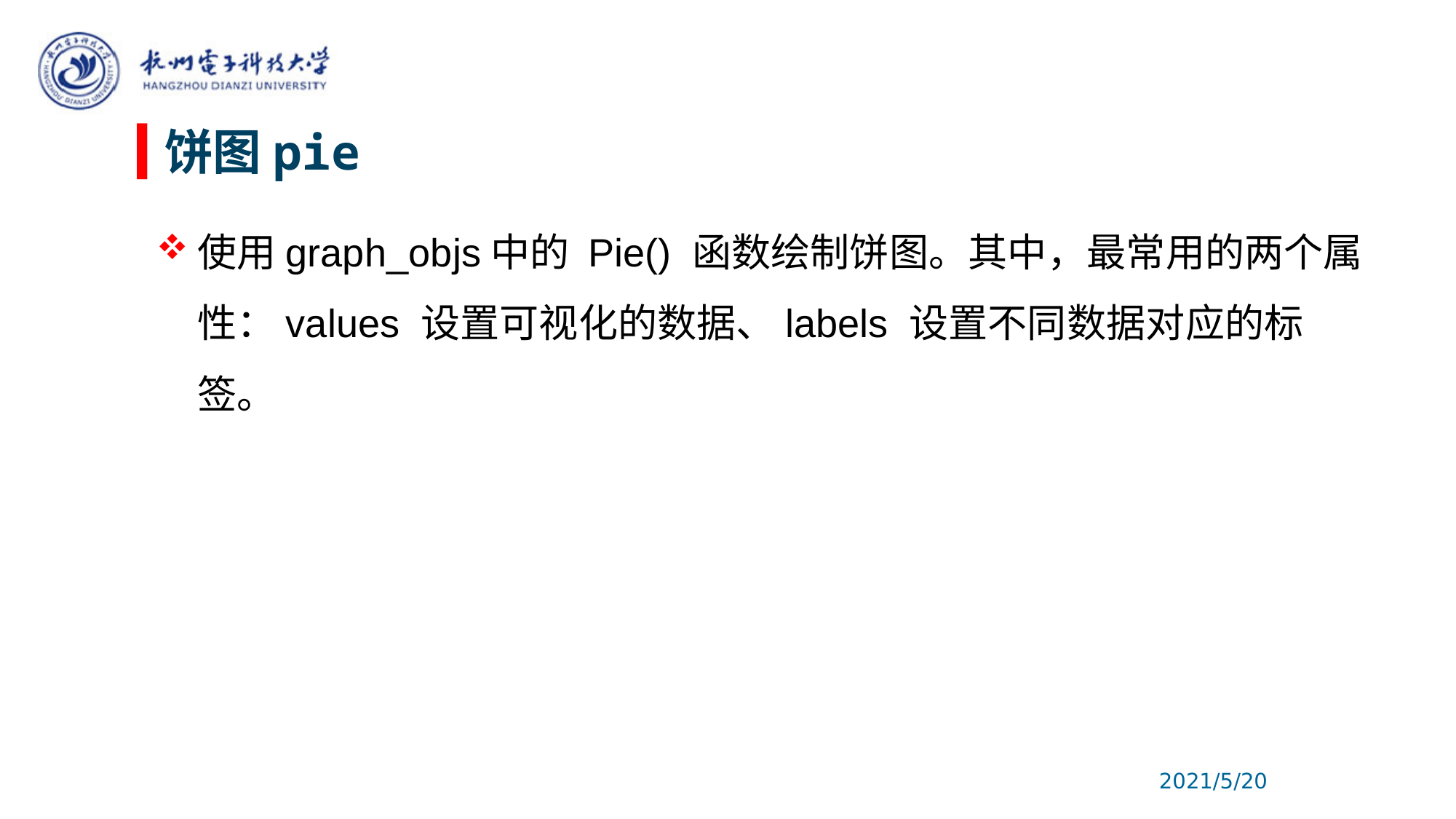

# 饼图pie
使用graph_objs中的 Pie() 函数绘制饼图。其中，最常用的两个属性：values 设置可视化的数据、labels 设置不同数据对应的标签。